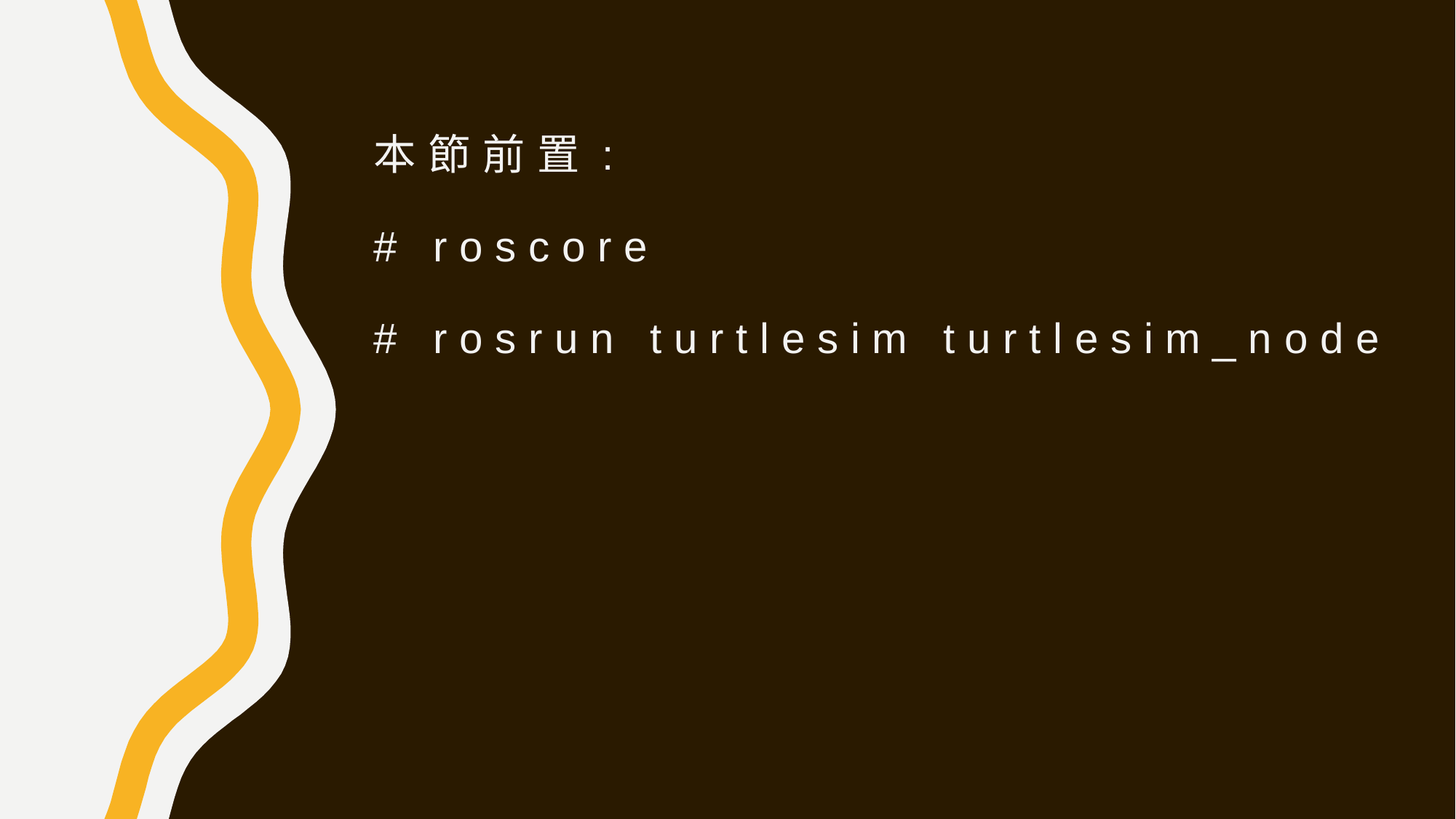

# 本節前置: # roscore # rosrun turtlesim turtlesim_node